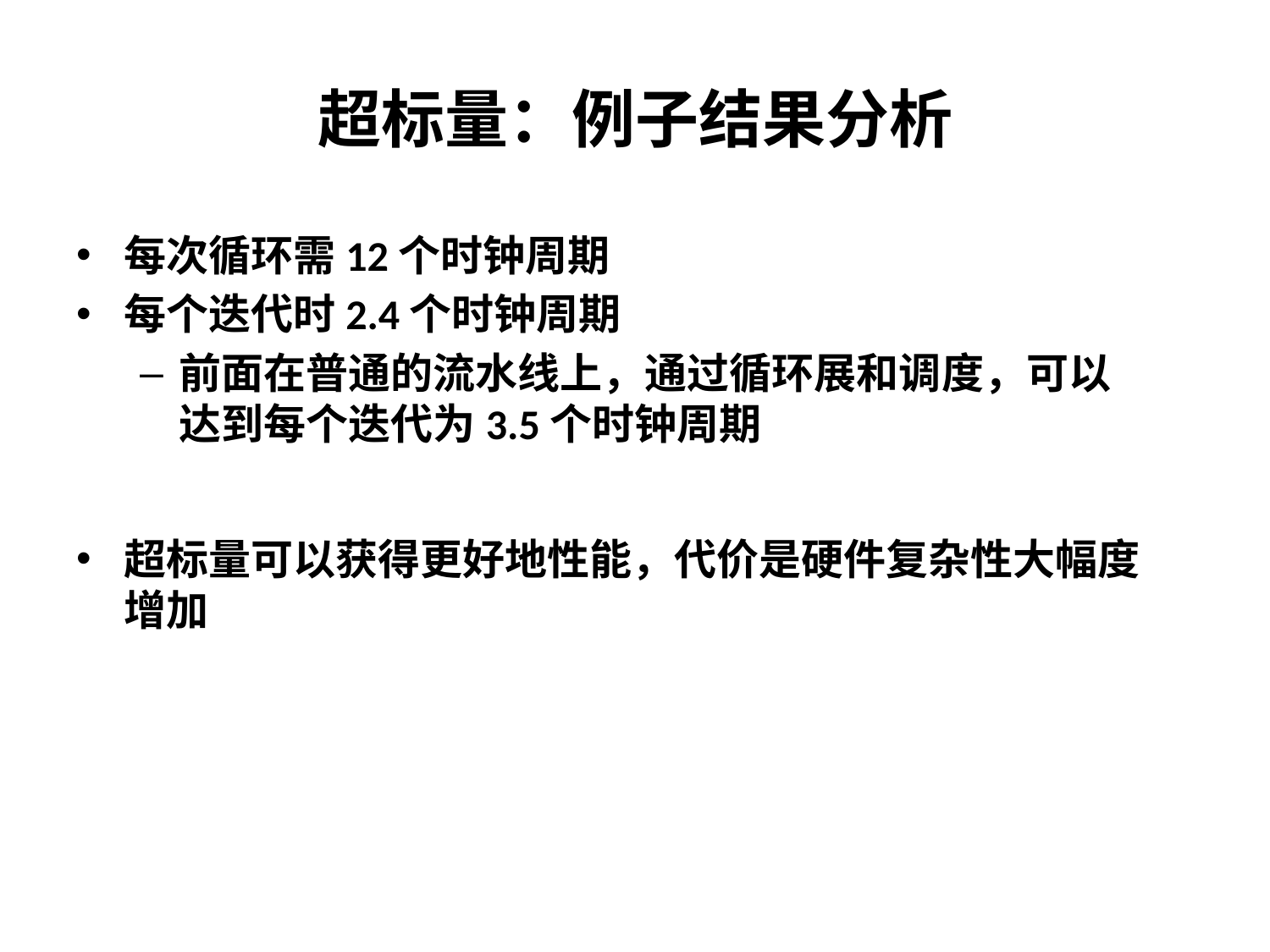

超标量：例子结果分析
每次循环需12个时钟周期
每个迭代时2.4个时钟周期
前面在普通的流水线上，通过循环展和调度，可以达到每个迭代为3.5个时钟周期

超标量可以获得更好地性能，代价是硬件复杂性大幅度增加